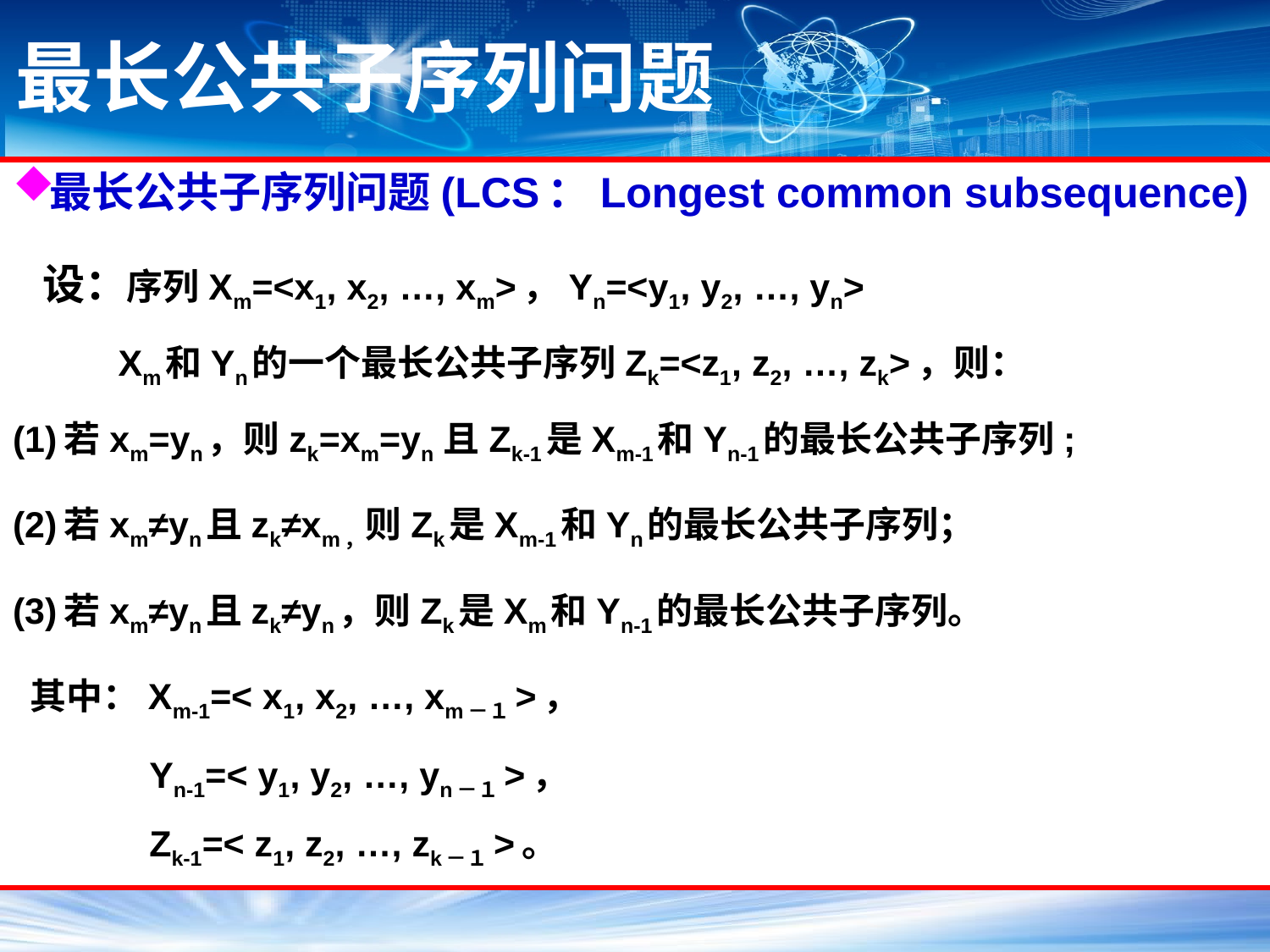

# 最长公共子序列问题
最长公共子序列问题(LCS：Longest common subsequence)
  设：序列Xm=<x1, x2, …, xm>，Yn=<y1, y2, …, yn>
     Xm和Yn的一个最长公共子序列Zk=<z1, z2, …, zk>，则：
(1)若xm=yn，则zk=xm=yn 且Zk-1是Xm-1和Yn-1的最长公共子序列;
(2)若xm≠yn且zk≠xm，则Zk是Xm-1和Yn的最长公共子序列；
(3)若xm≠yn且zk≠yn，则Zk是Xm和Yn-1的最长公共子序列。
 其中：Xm-1=< x1, x2, …, xm－１>，
　　Yn-1=< y1, y2, …, yn－１>，
　　Zk-1=< z1, z2, …, zk－１>。